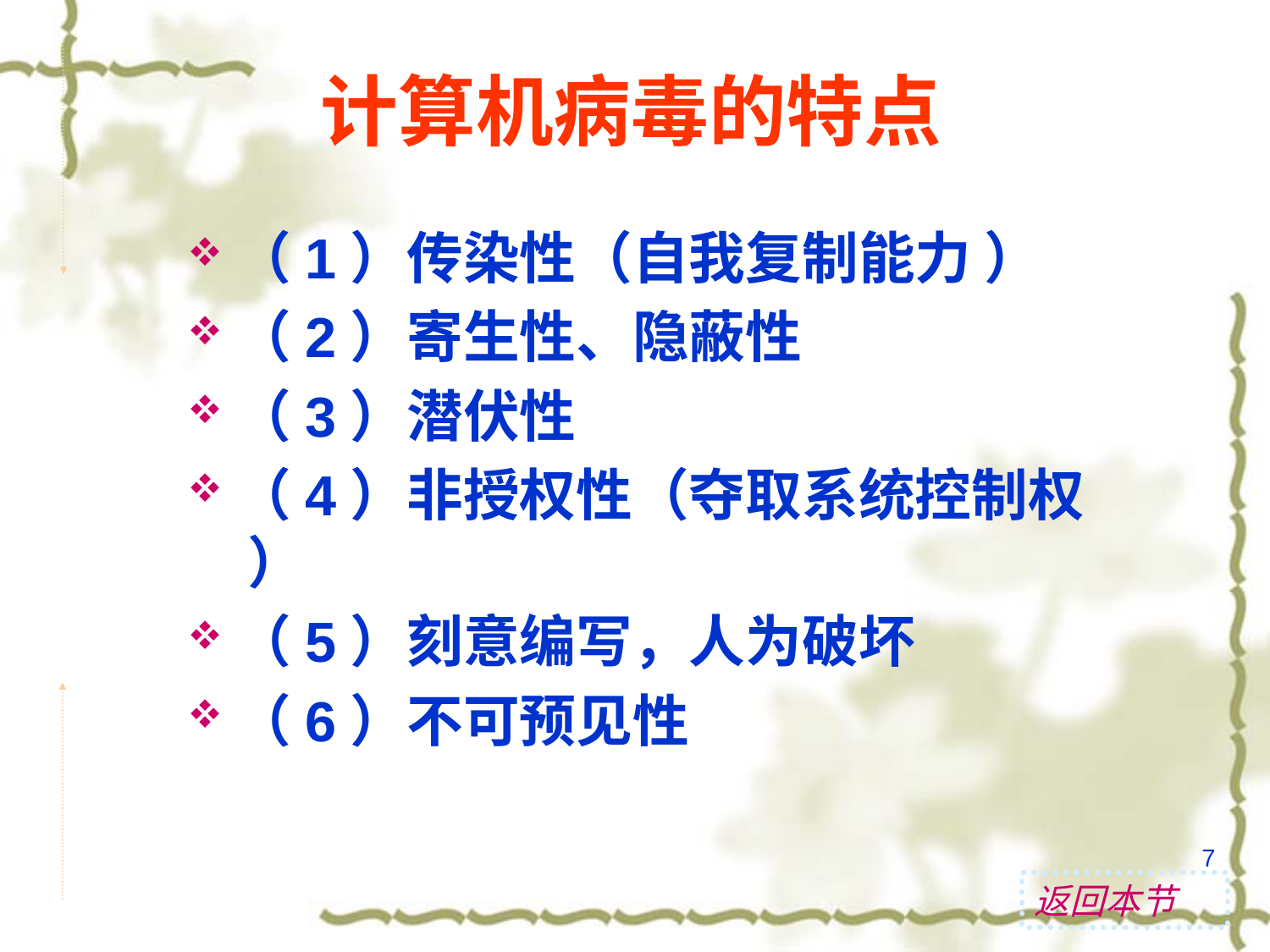

# 计算机病毒的特点
（1）传染性（自我复制能力 ）
（2）寄生性、隐蔽性
（3）潜伏性
（4）非授权性（夺取系统控制权 ）
（5）刻意编写，人为破坏
（6）不可预见性
7
返回本节